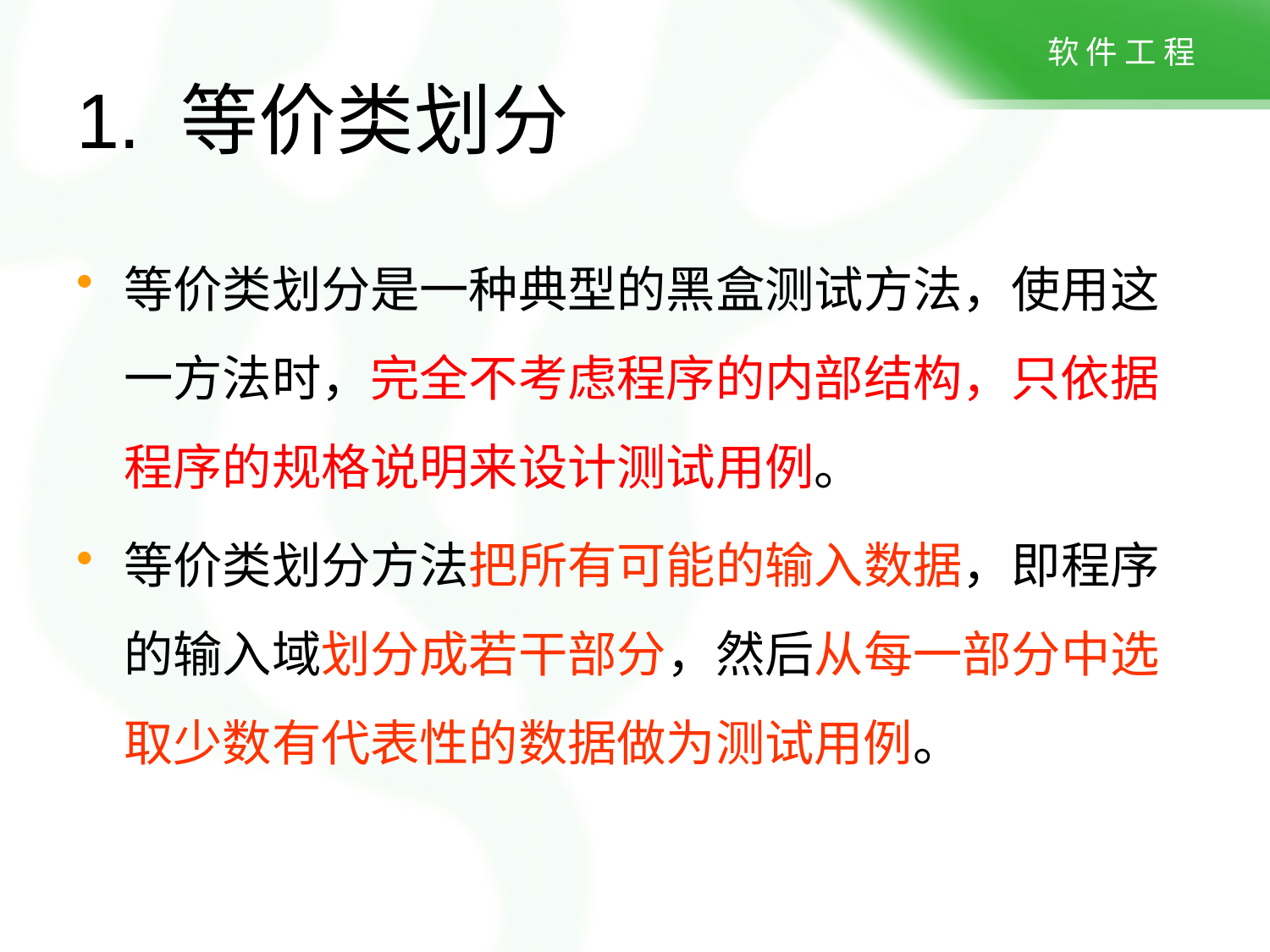

1. 等价类划分
等价类划分是一种典型的黑盒测试方法，使用这一方法时，完全不考虑程序的内部结构，只依据程序的规格说明来设计测试用例。
等价类划分方法把所有可能的输入数据，即程序的输入域划分成若干部分，然后从每一部分中选取少数有代表性的数据做为测试用例。